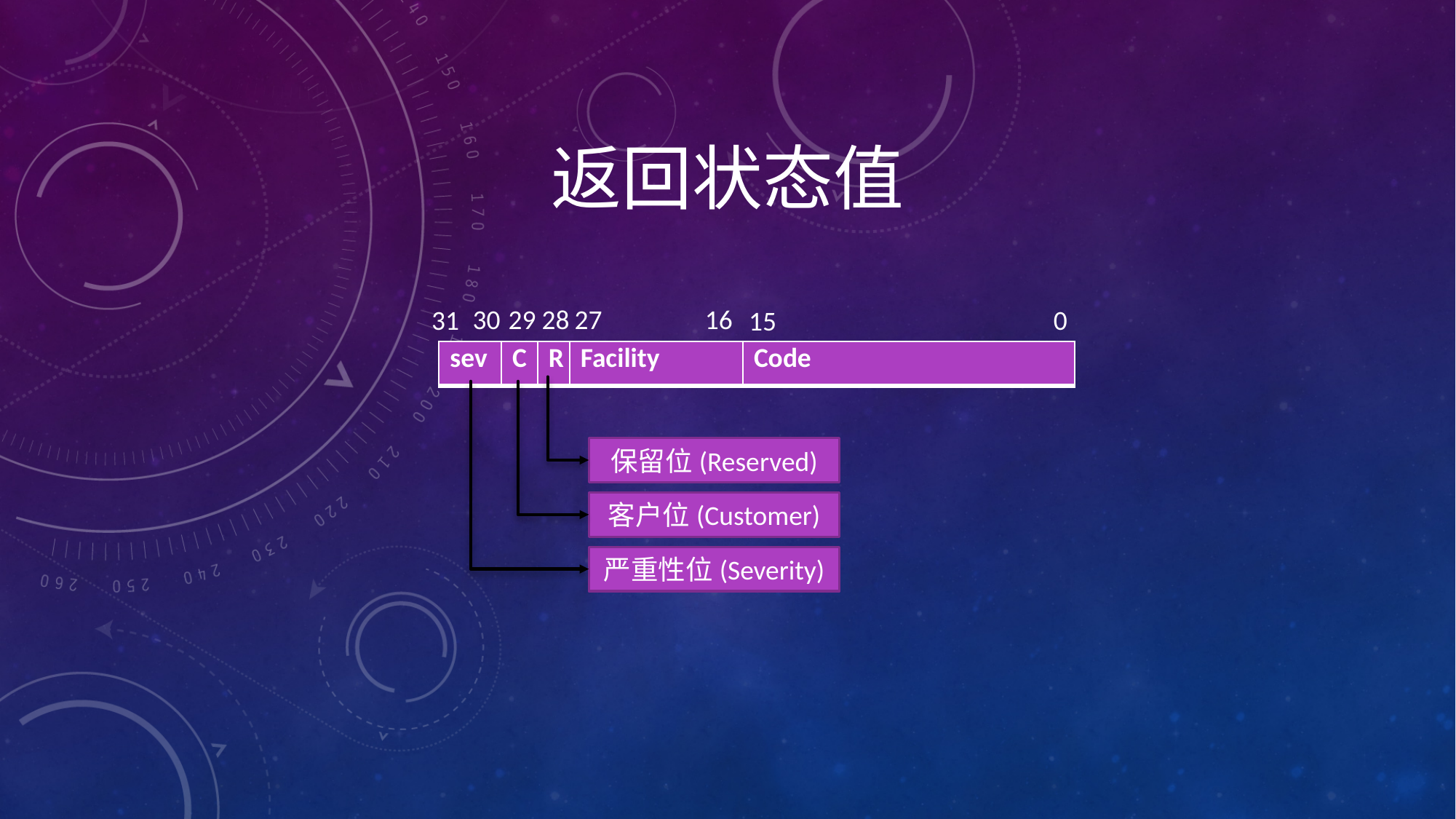

# 返回状态值
28
29
27
30
16
31
0
15
| sev | C | R | Facility | Code |
| --- | --- | --- | --- | --- |
保留位(Reserved)
客户位(Customer)
严重性位(Severity)